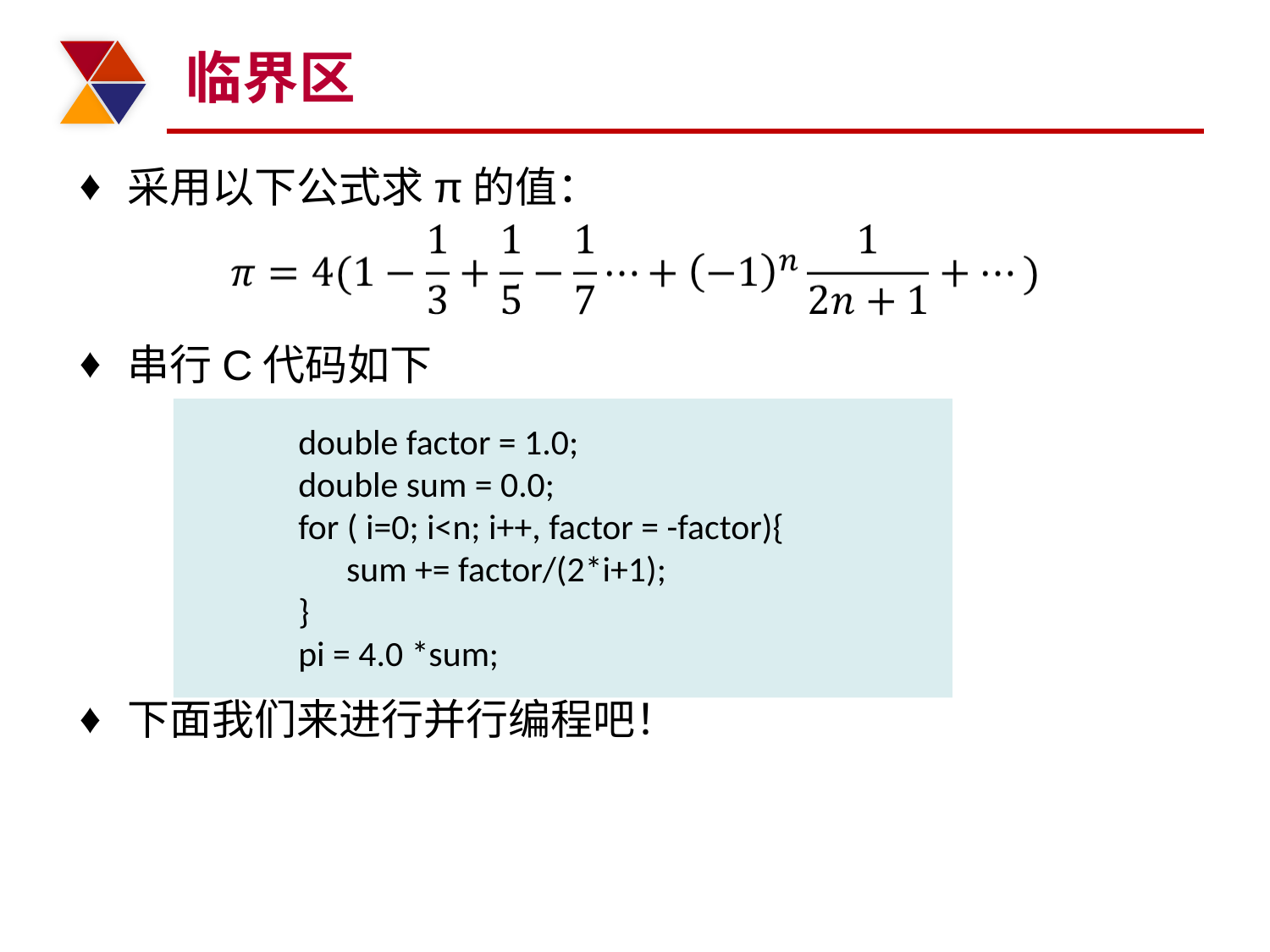

# 临界区
采用以下公式求π的值：

串行C代码如下

下面我们来进行并行编程吧！

double factor = 1.0;
double sum = 0.0;
for ( i=0; i<n; i++, factor = -factor){
      sum += factor/(2*i+1);
}
pi = 4.0 *sum;